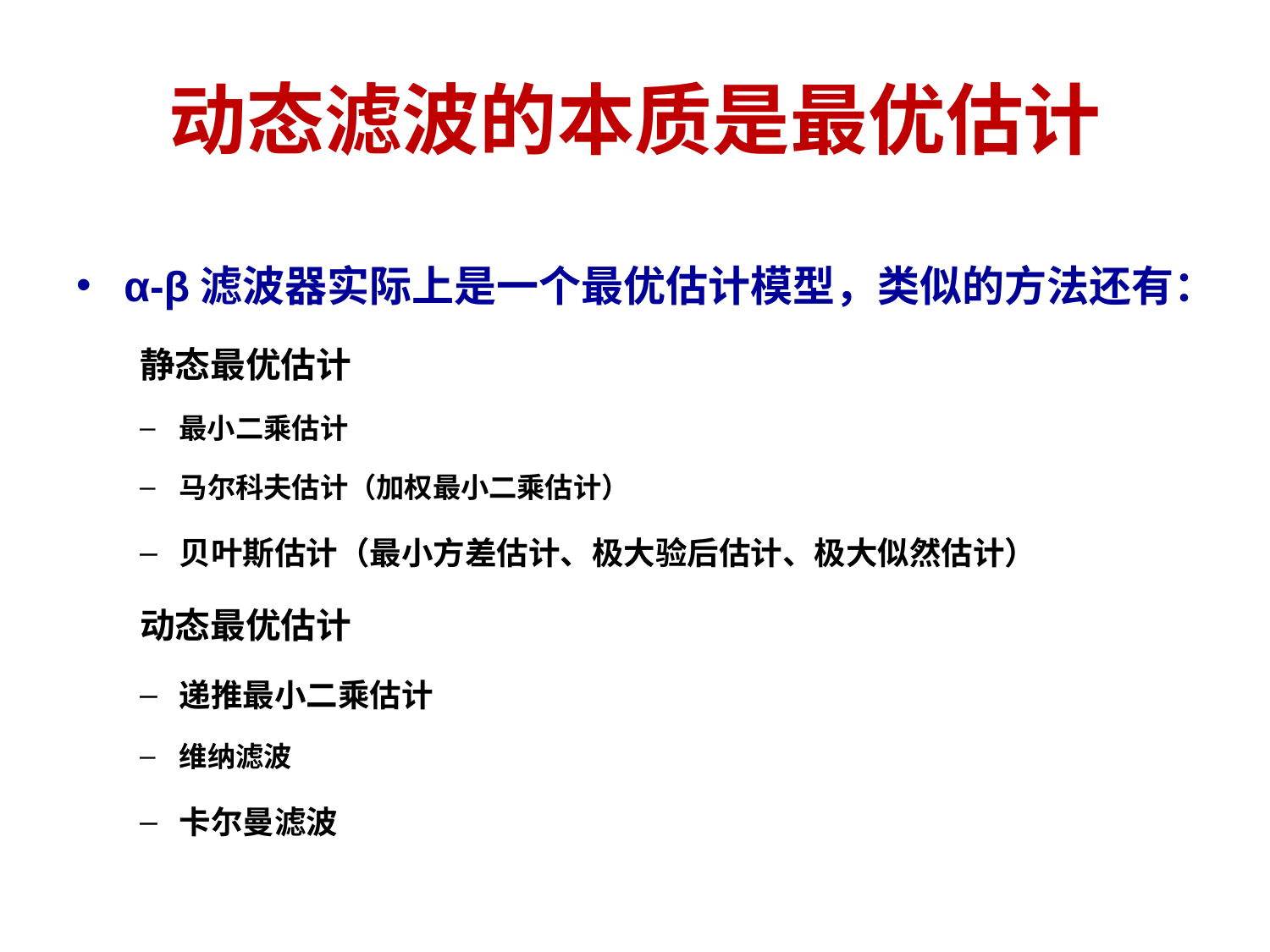

# 动态滤波的本质是最优估计
α-β滤波器实际上是一个最优估计模型，类似的方法还有：
静态最优估计
最小二乘估计
马尔科夫估计（加权最小二乘估计）
贝叶斯估计（最小方差估计、极大验后估计、极大似然估计）
动态最优估计
递推最小二乘估计
维纳滤波
卡尔曼滤波